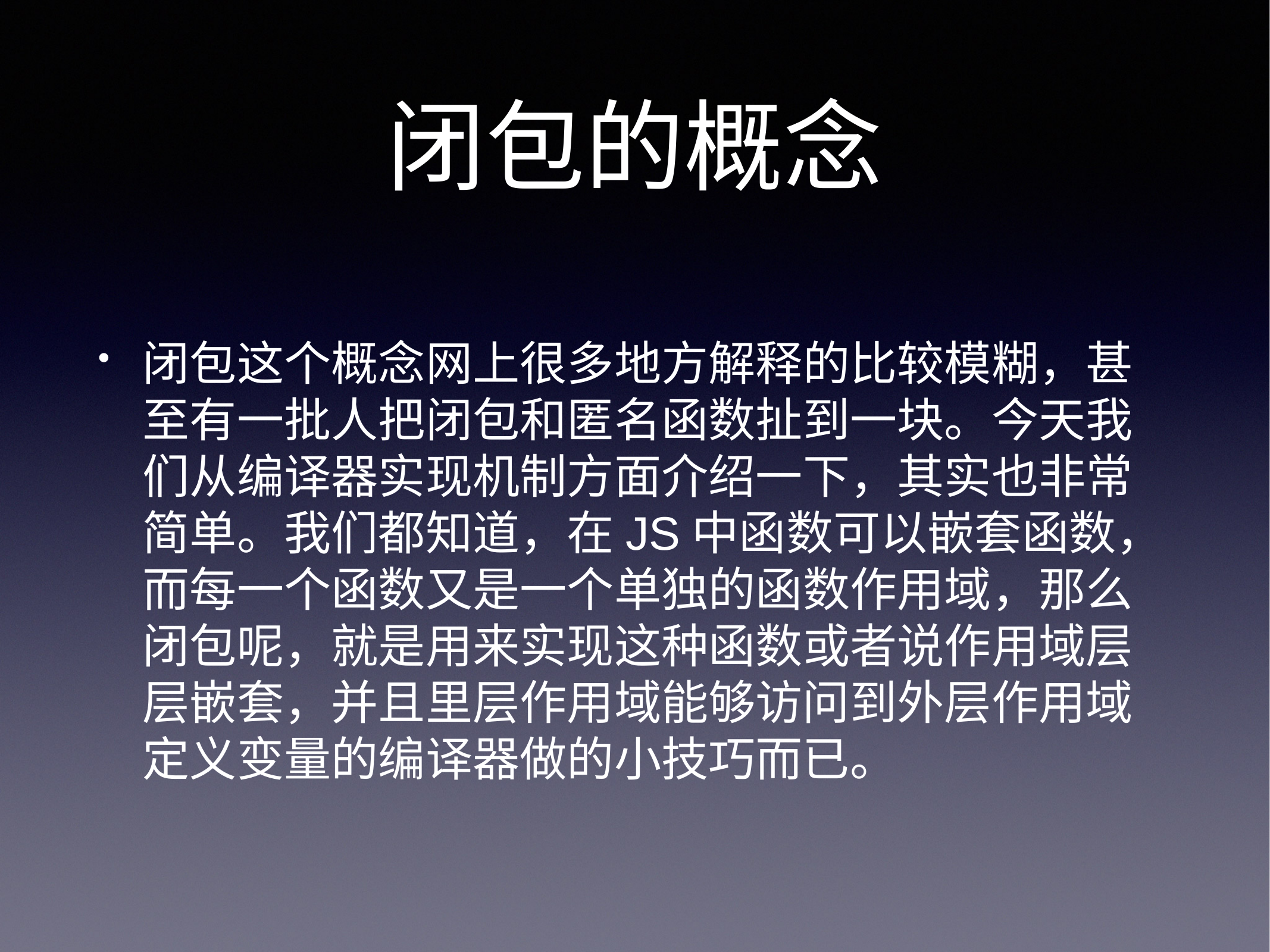

# 闭包的概念
闭包这个概念网上很多地方解释的比较模糊，甚至有一批人把闭包和匿名函数扯到一块。今天我们从编译器实现机制方面介绍一下，其实也非常简单。我们都知道，在JS中函数可以嵌套函数，而每一个函数又是一个单独的函数作用域，那么闭包呢，就是用来实现这种函数或者说作用域层层嵌套，并且里层作用域能够访问到外层作用域定义变量的编译器做的小技巧而已。